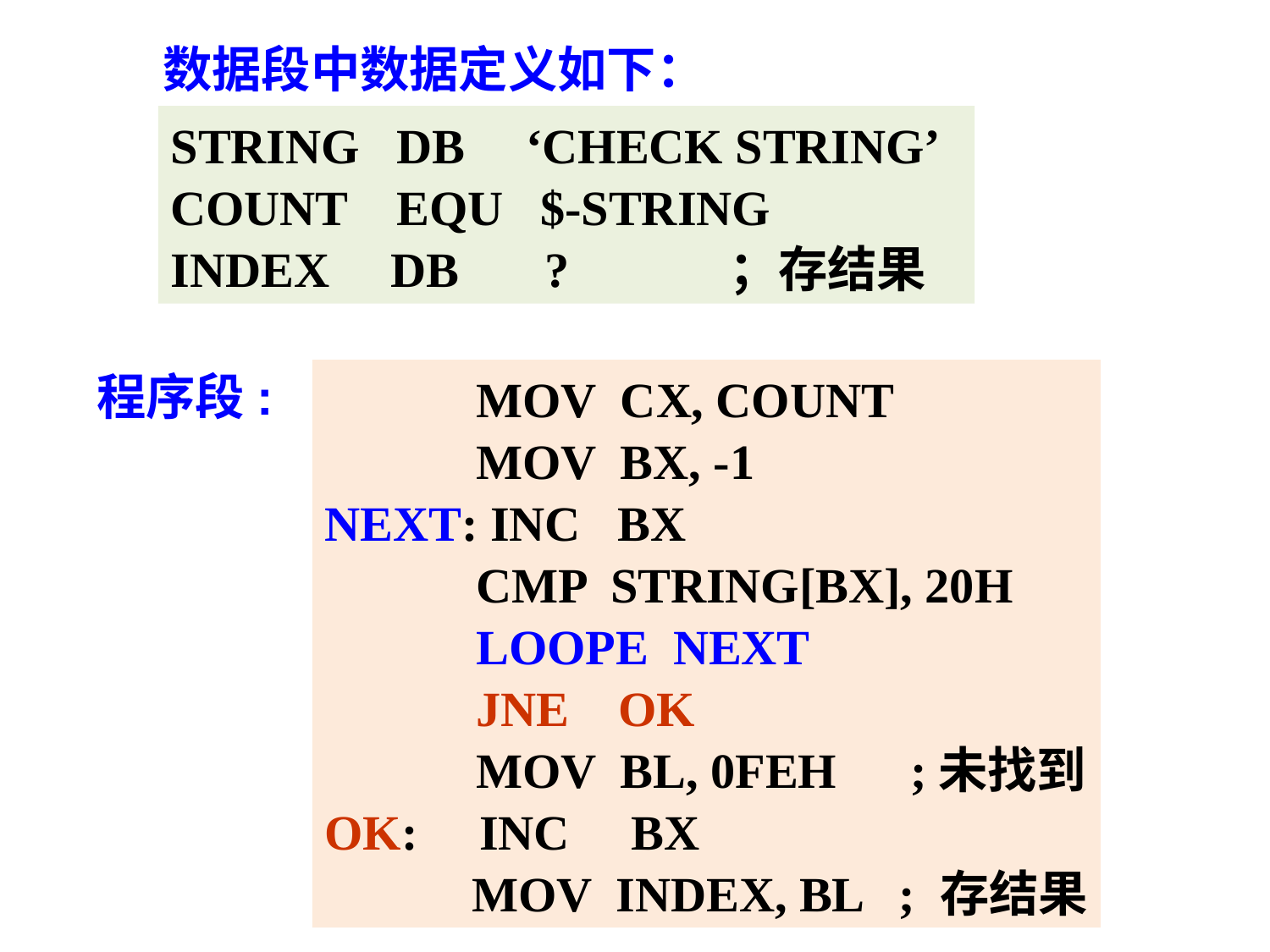

数据段中数据定义如下：
STRING   DB     ‘CHECK STRING’
COUNT    EQU   $-STRING
INDEX     DB       ?            ；存结果
程序段:
	  MOV  CX, COUNT
	  MOV  BX, -1
NEXT: INC   BX
	  CMP  STRING[BX], 20H
	  LOOPE  NEXT
	  JNE    OK
	  MOV  BL, 0FEH      ;未找到
OK:     INC     BX
            MOV  INDEX, BL   ; 存结果
92